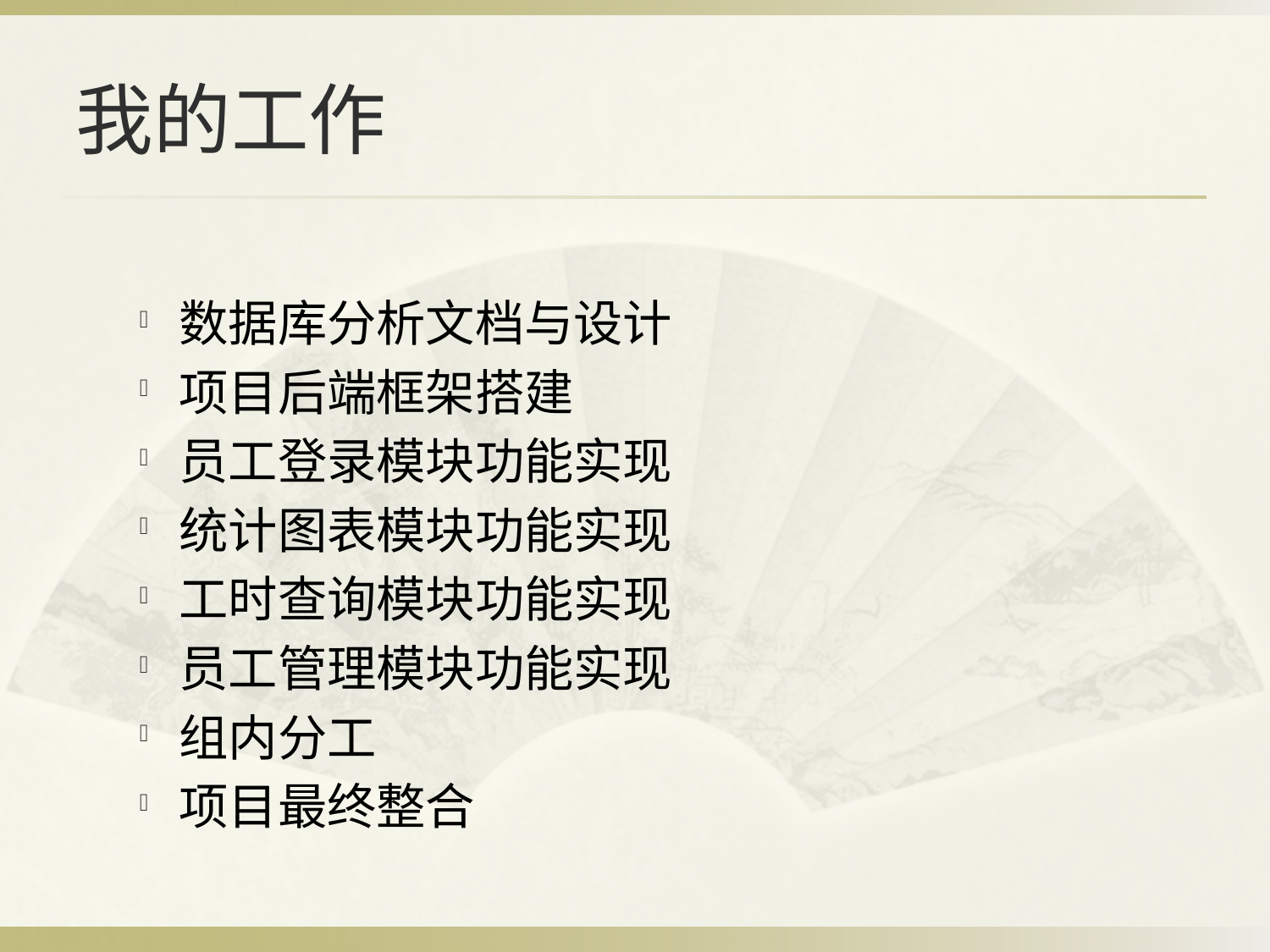

# 我的工作
数据库分析文档与设计
项目后端框架搭建
员工登录模块功能实现
统计图表模块功能实现
工时查询模块功能实现
员工管理模块功能实现
组内分工
项目最终整合